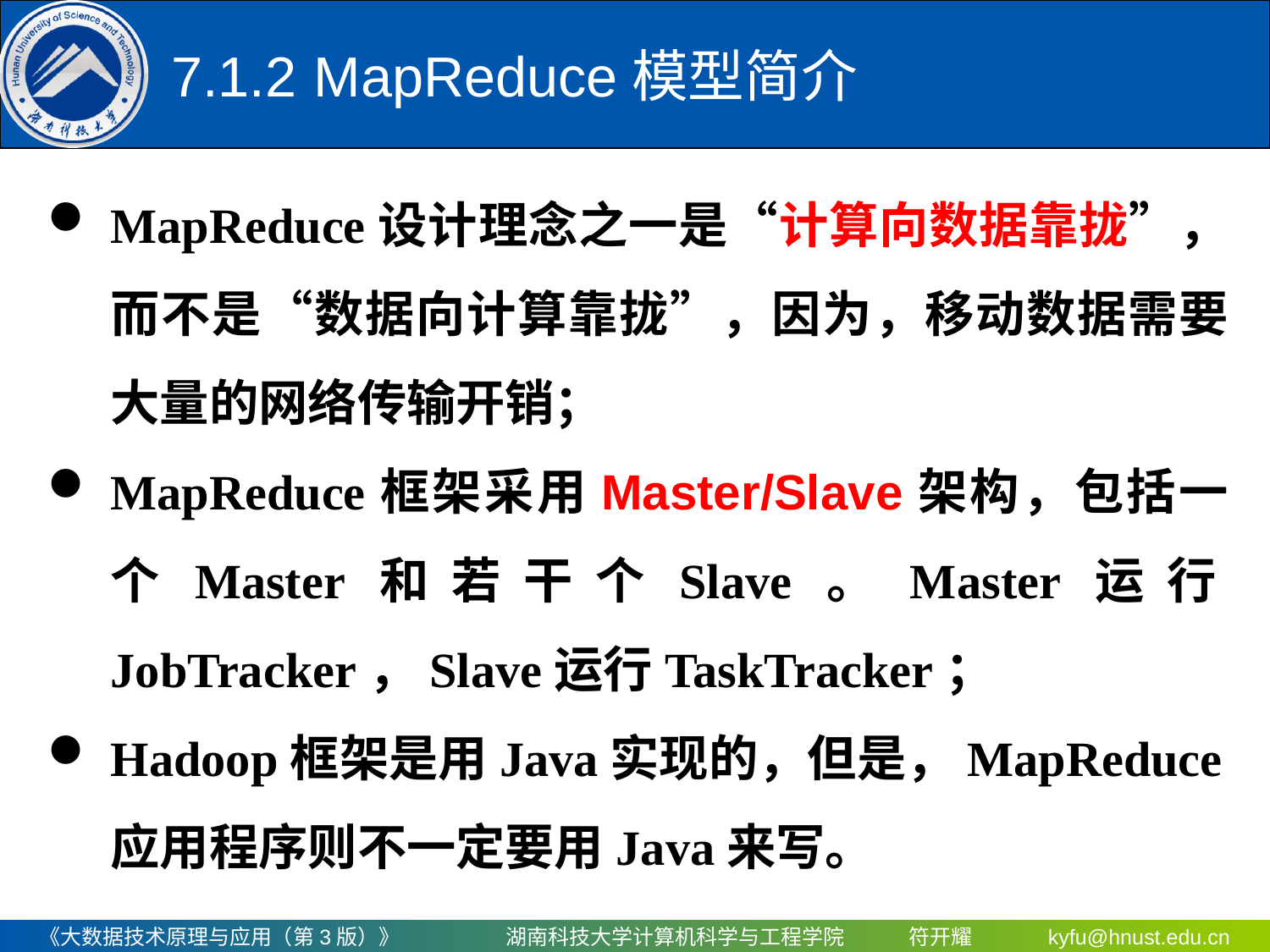

7.1.2	 MapReduce模型简介
MapReduce设计理念之一是“计算向数据靠拢”，而不是“数据向计算靠拢”，因为，移动数据需要大量的网络传输开销；
MapReduce框架采用Master/Slave架构，包括一个Master和若干个Slave。Master运行JobTracker，Slave运行TaskTracker；
Hadoop框架是用Java实现的，但是，MapReduce应用程序则不一定要用Java来写。